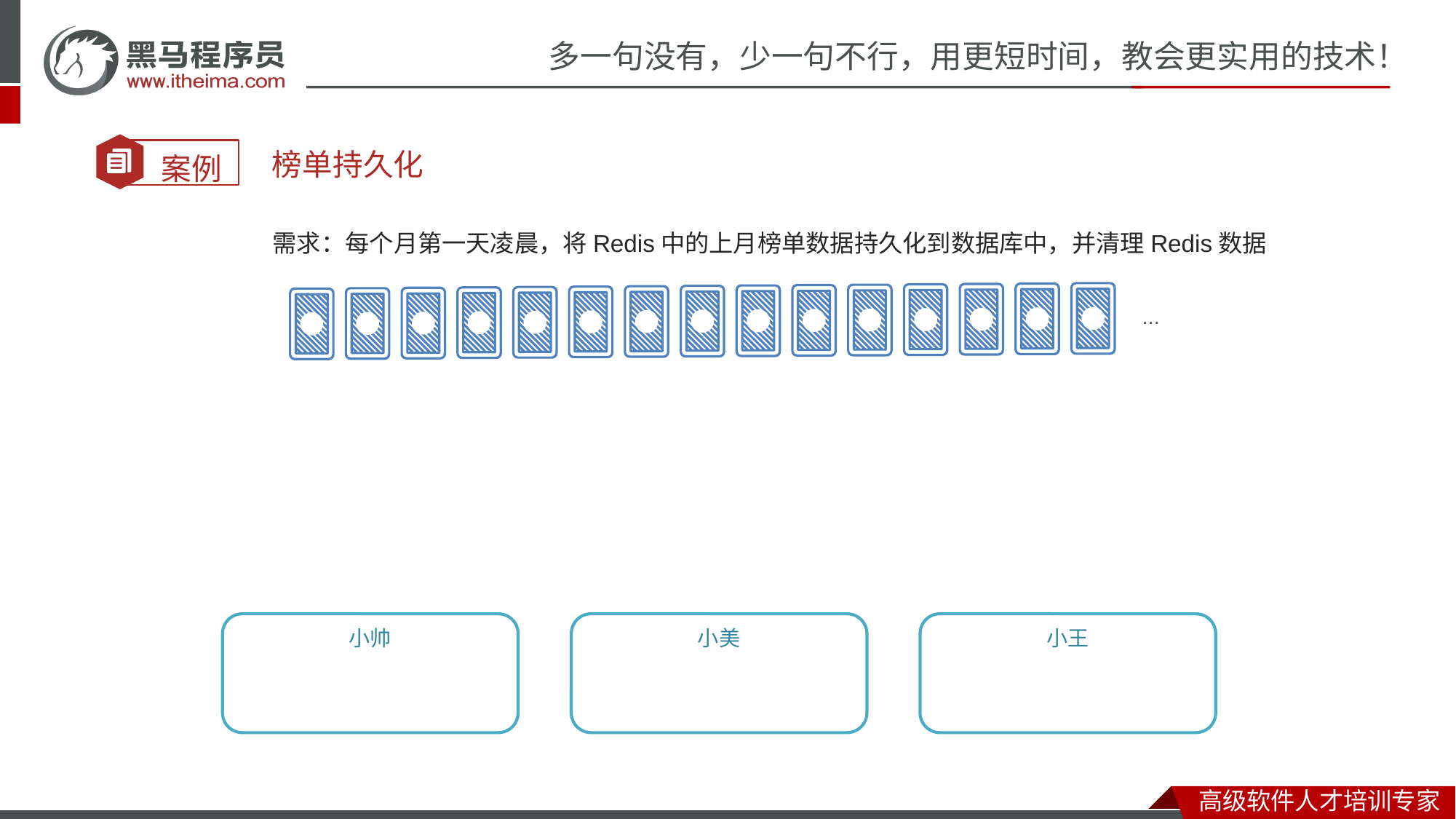

榜单持久化
需求：每个月第一天凌晨，将Redis中的上月榜单数据持久化到数据库中，并清理Redis数据

...
小王
小美
小帅